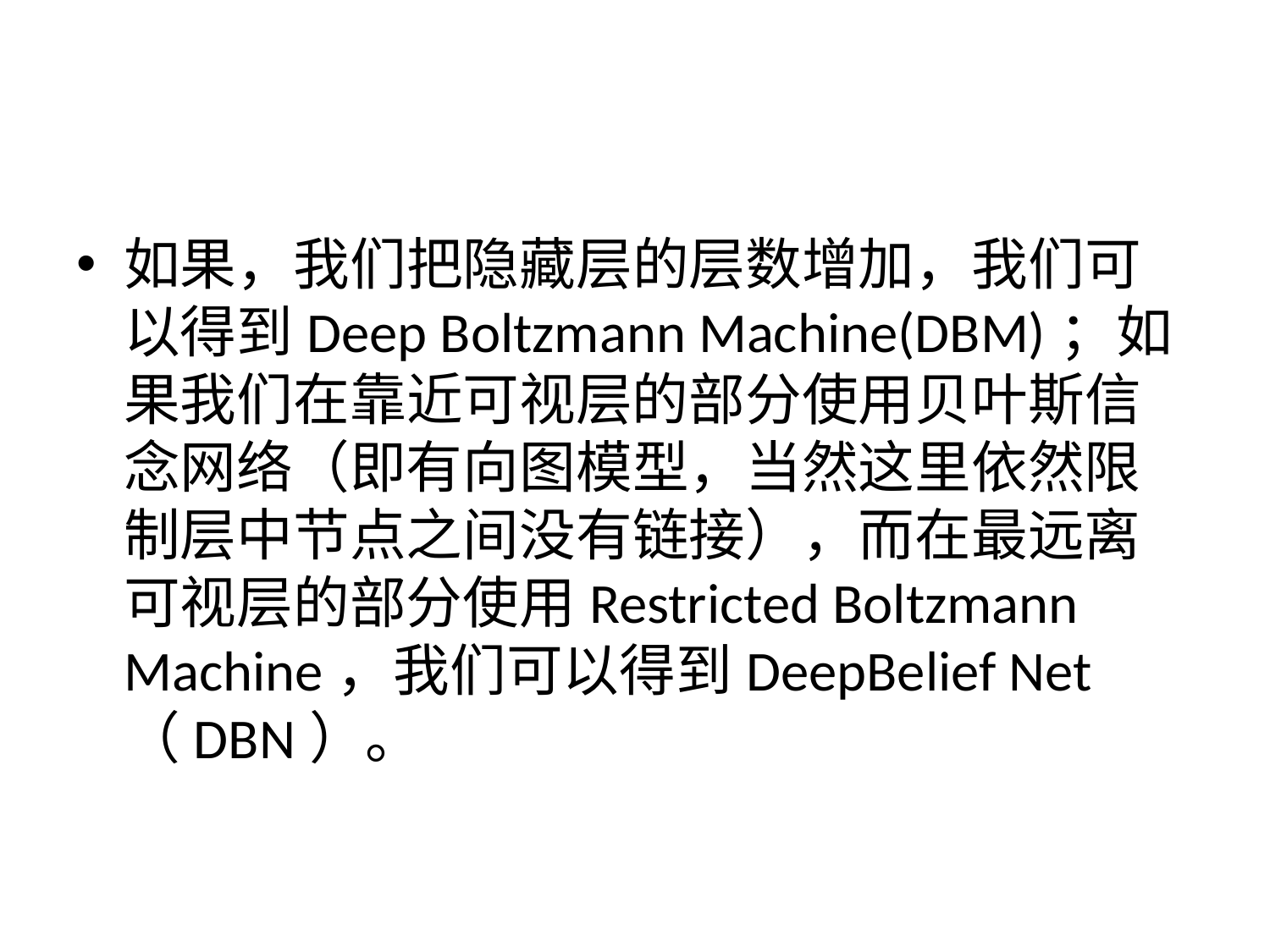

#
如果，我们把隐藏层的层数增加，我们可以得到Deep Boltzmann Machine(DBM)；如果我们在靠近可视层的部分使用贝叶斯信念网络（即有向图模型，当然这里依然限制层中节点之间没有链接），而在最远离可视层的部分使用Restricted Boltzmann Machine，我们可以得到DeepBelief Net（DBN）。